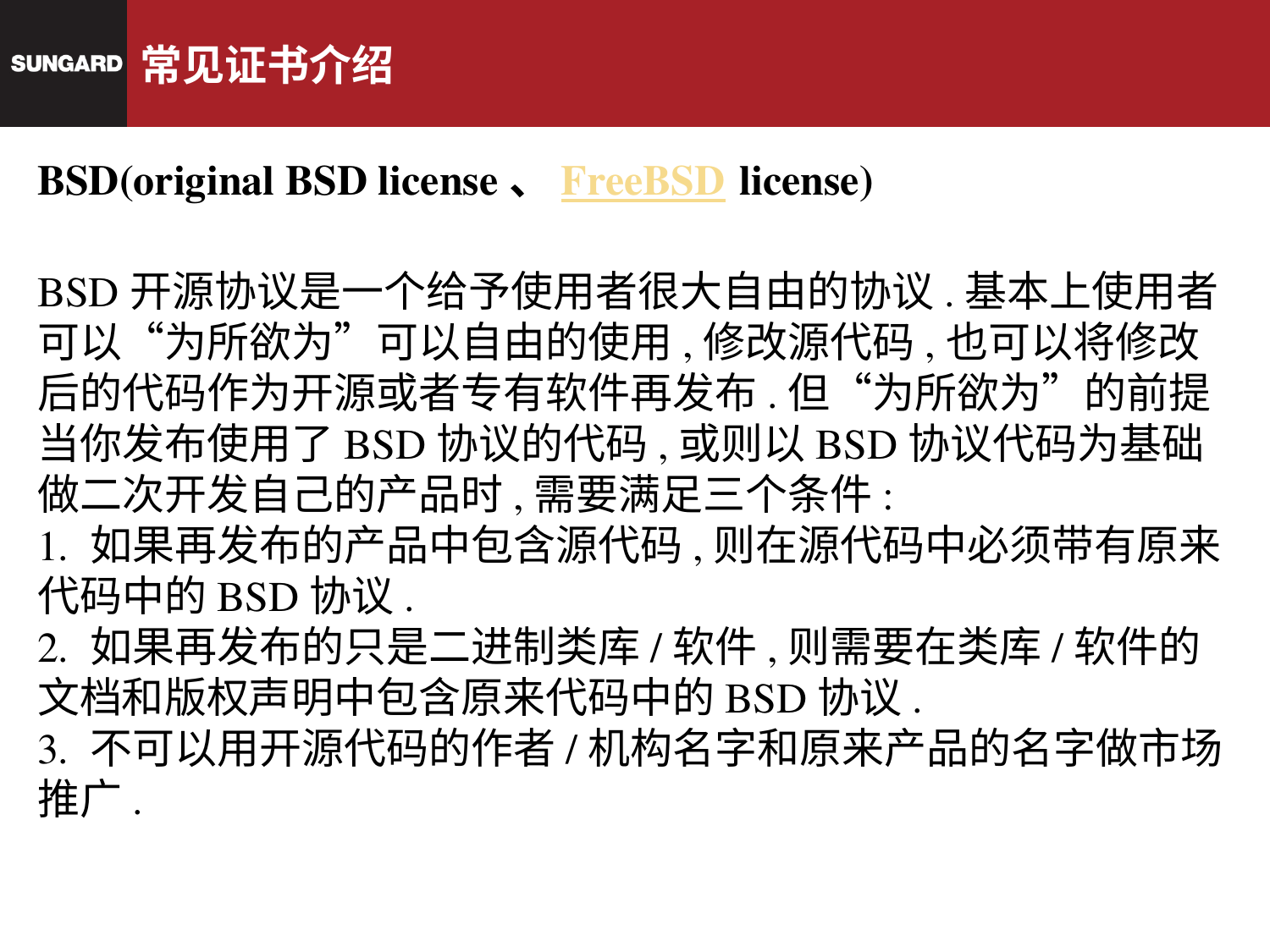

# 常见证书介绍
BSD(original BSD license、FreeBSD license)

BSD开源协议是一个给予使用者很大自由的协议.基本上使用者可以“为所欲为”可以自由的使用,修改源代码,也可以将修改后的代码作为开源或者专有软件再发布.但“为所欲为”的前提当你发布使用了BSD协议的代码,或则以BSD协议代码为基础做二次开发自己的产品时,需要满足三个条件:
1. 如果再发布的产品中包含源代码,则在源代码中必须带有原来代码中的BSD协议.
2. 如果再发布的只是二进制类库/软件,则需要在类库/软件的文档和版权声明中包含原来代码中的BSD协议.
3. 不可以用开源代码的作者/机构名字和原来产品的名字做市场推广.